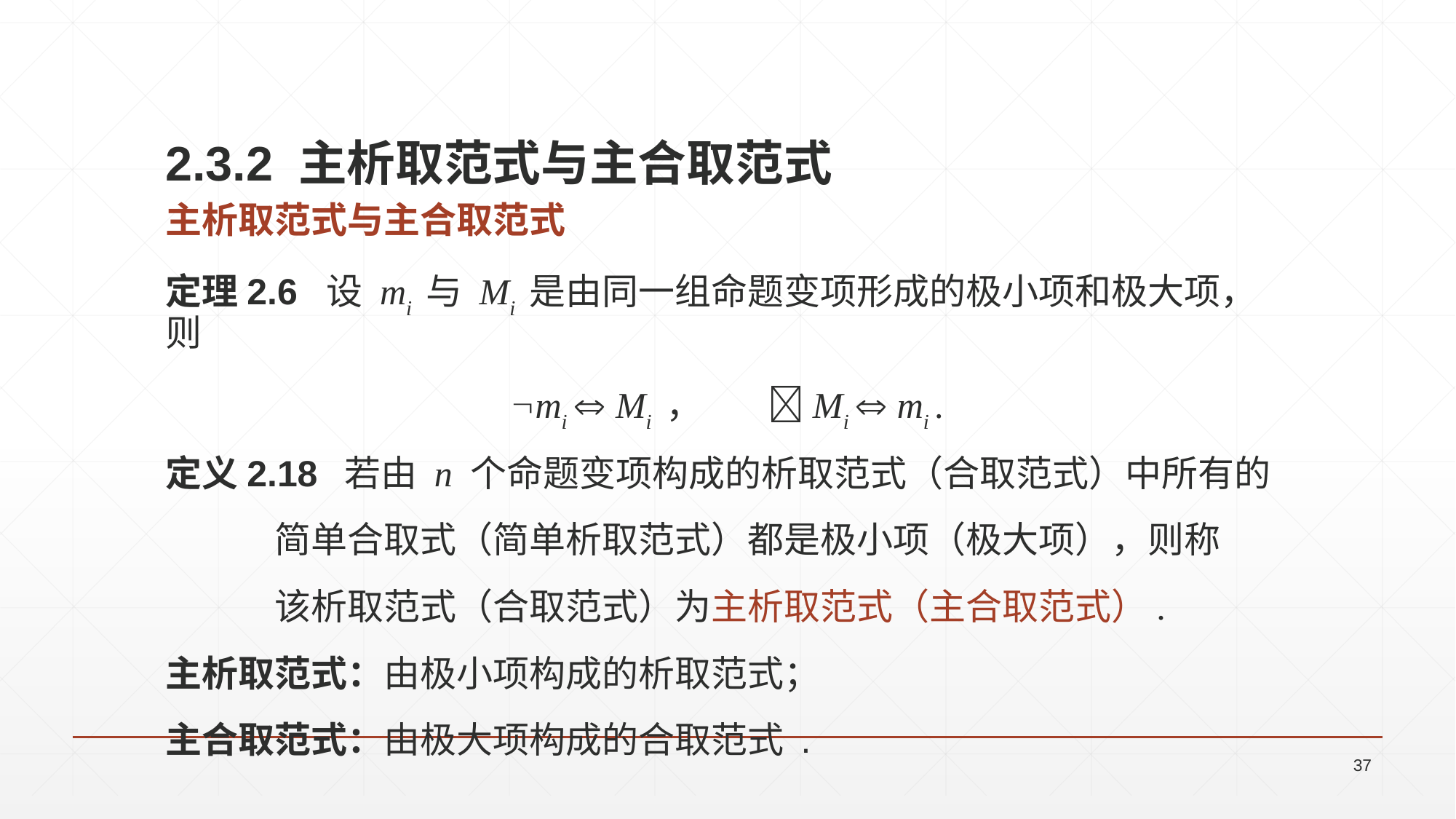

2.3.2 主析取范式与主合取范式
主析取范式与主合取范式
定理2.6  设 mi 与 Mi 是由同一组命题变项形成的极小项和极大项，则
¬mi ⇔ Mi ，        ¬Mi ⇔ mi .
定义2.18  若由 n 个命题变项构成的析取范式（合取范式）中所有的
	简单合取式（简单析取范式）都是极小项（极大项），则称
	该析取范式（合取范式）为主析取范式（主合取范式）.
主析取范式：由极小项构成的析取范式；
主合取范式：由极大项构成的合取范式 .
37